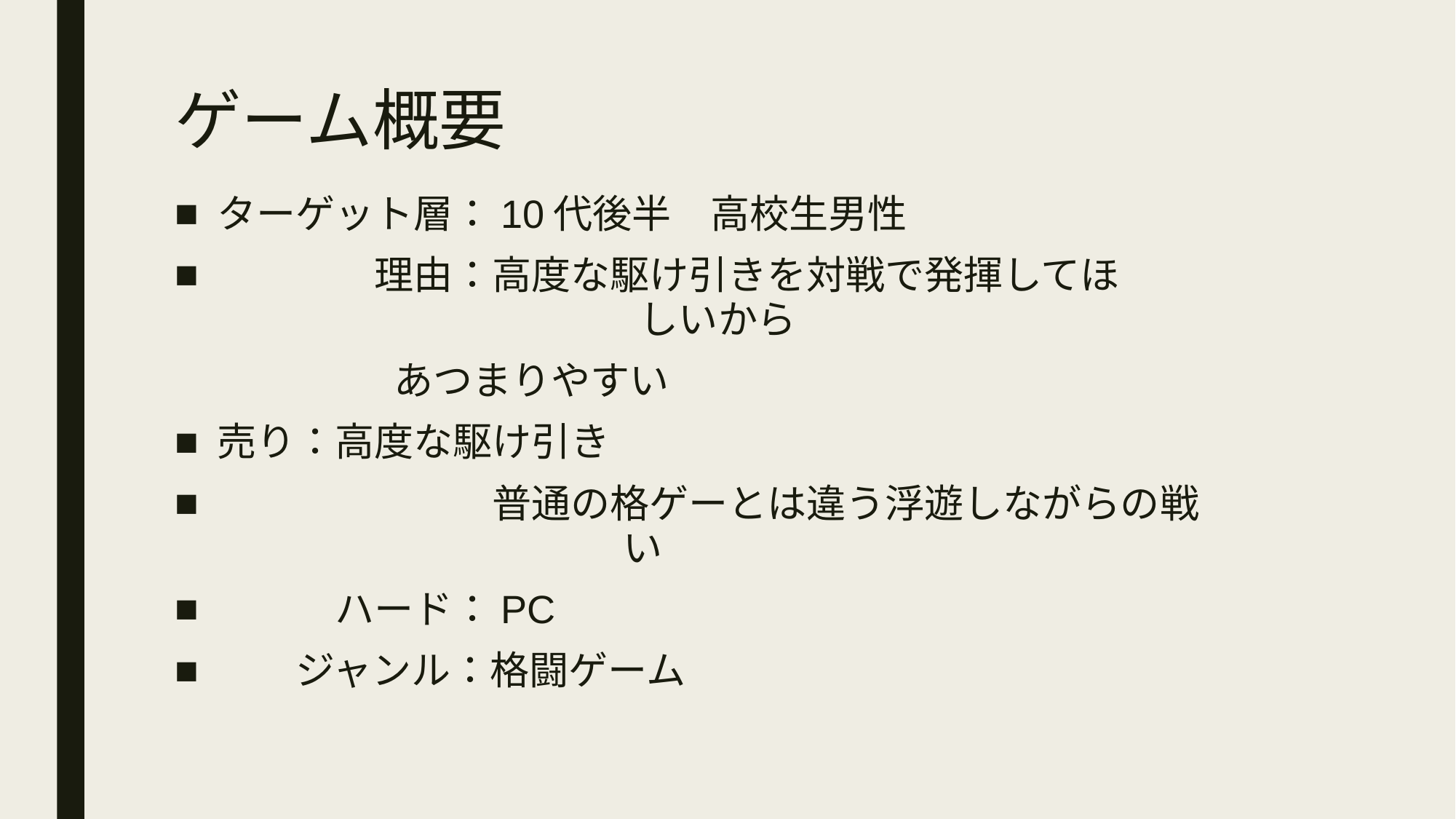

# ゲーム概要
ターゲット層：10代後半　高校生男性
　　　　理由：高度な駆け引きを対戦で発揮してほ　　　　　　　　　　		　　　しいから
		　　　あつまりやすい
		売り：高度な駆け引き
　　　　　　　普通の格ゲーとは違う浮遊しながらの戦　　　　　　　　　　			い
　　　ハード：PC
　　ジャンル：格闘ゲーム